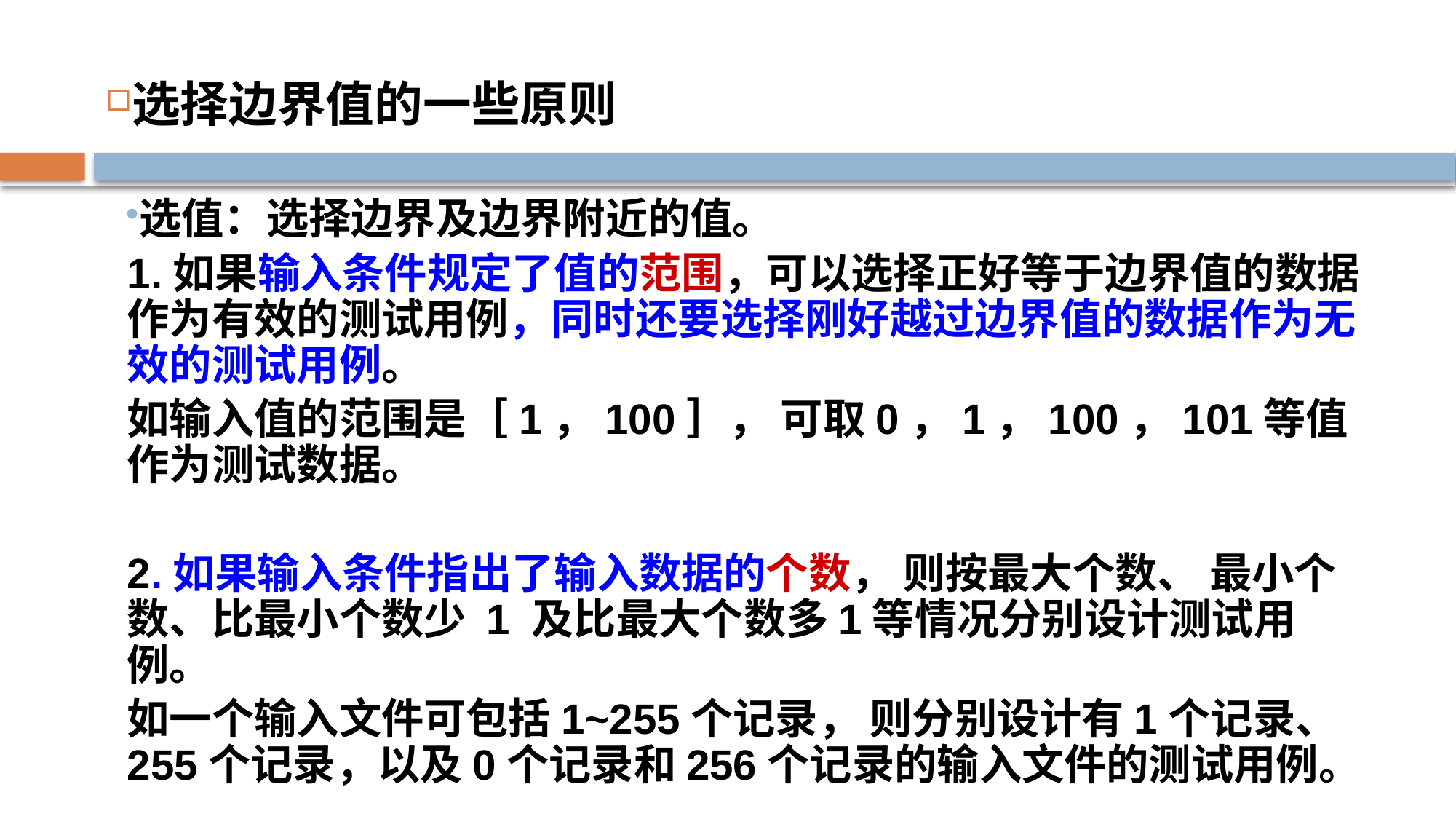

选择边界值的一些原则

选值：选择边界及边界附近的值。
1.如果输入条件规定了值的范围，可以选择正好等于边界值的数据作为有效的测试用例，同时还要选择刚好越过边界值的数据作为无效的测试用例。
如输入值的范围是［1，100］， 可取0，1，100，101等值作为测试数据。

2.如果输入条件指出了输入数据的个数， 则按最大个数、 最小个数、比最小个数少 1 及比最大个数多1等情况分别设计测试用例。
如一个输入文件可包括1~255个记录， 则分别设计有1个记录、255个记录，以及0个记录和256个记录的输入文件的测试用例。